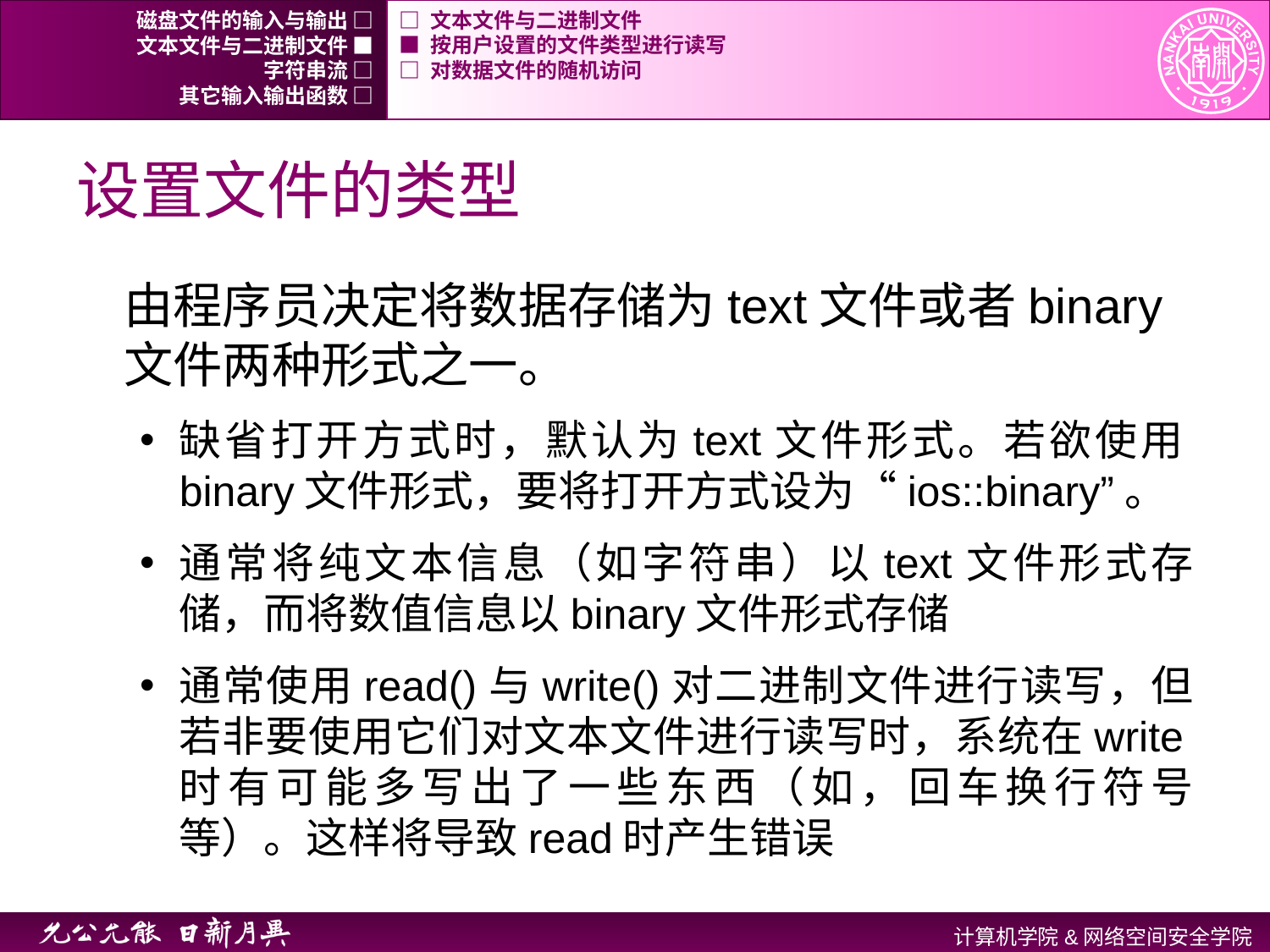

磁盘文件的输入与输出 □
□ 文本文件与二进制文件
文本文件与二进制文件 ■
■ 按用户设置的文件类型进行读写
字符串流 □
□ 对数据文件的随机访问
其它输入输出函数 □
# 设置文件的类型
由程序员决定将数据存储为text文件或者binary文件两种形式之一。
缺省打开方式时，默认为text文件形式。若欲使用binary文件形式，要将打开方式设为“ios::binary”。
通常将纯文本信息（如字符串）以text文件形式存储，而将数值信息以binary文件形式存储
通常使用read()与write()对二进制文件进行读写，但若非要使用它们对文本文件进行读写时，系统在write时有可能多写出了一些东西（如，回车换行符号等）。这样将导致read时产生错误